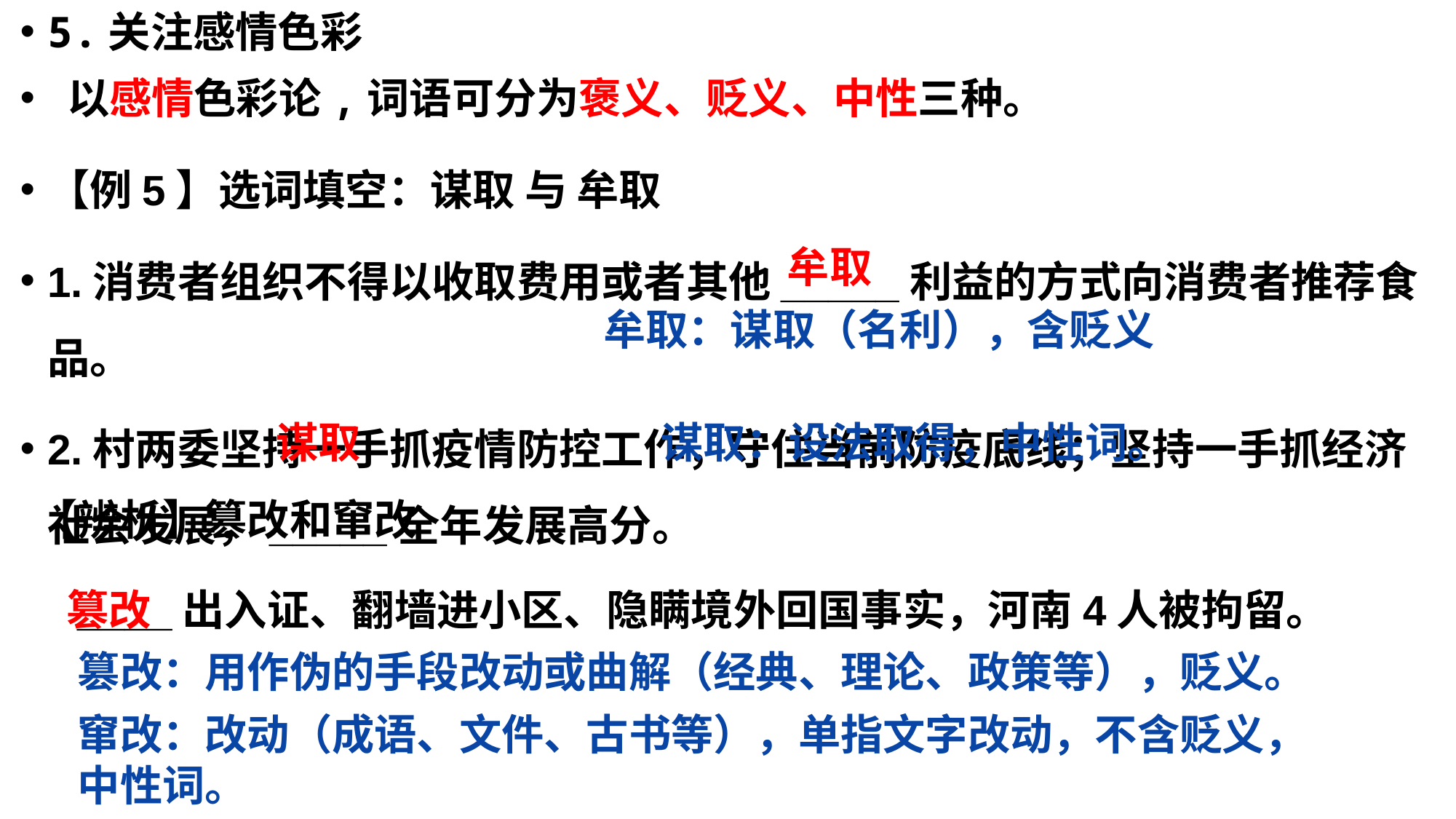

5.关注感情色彩
 以感情色彩论,词语可分为褒义、贬义、中性三种。
【例5】选词填空：谋取 与 牟取
1.消费者组织不得以收取费用或者其他_____利益的方式向消费者推荐食品。
2.村两委坚持一手抓疫情防控工作，守住当前防疫底线；坚持一手抓经济社会发展，_____全年发展高分。

牟取
牟取：谋取（名利），含贬义
谋取
谋取：设法取得，中性词。
【辨析】篡改和窜改
篡改
____出入证、翻墙进小区、隐瞒境外回国事实，河南4人被拘留。
篡改：用作伪的手段改动或曲解（经典、理论、政策等），贬义。
窜改：改动（成语、文件、古书等），单指文字改动，不含贬义，
中性词。